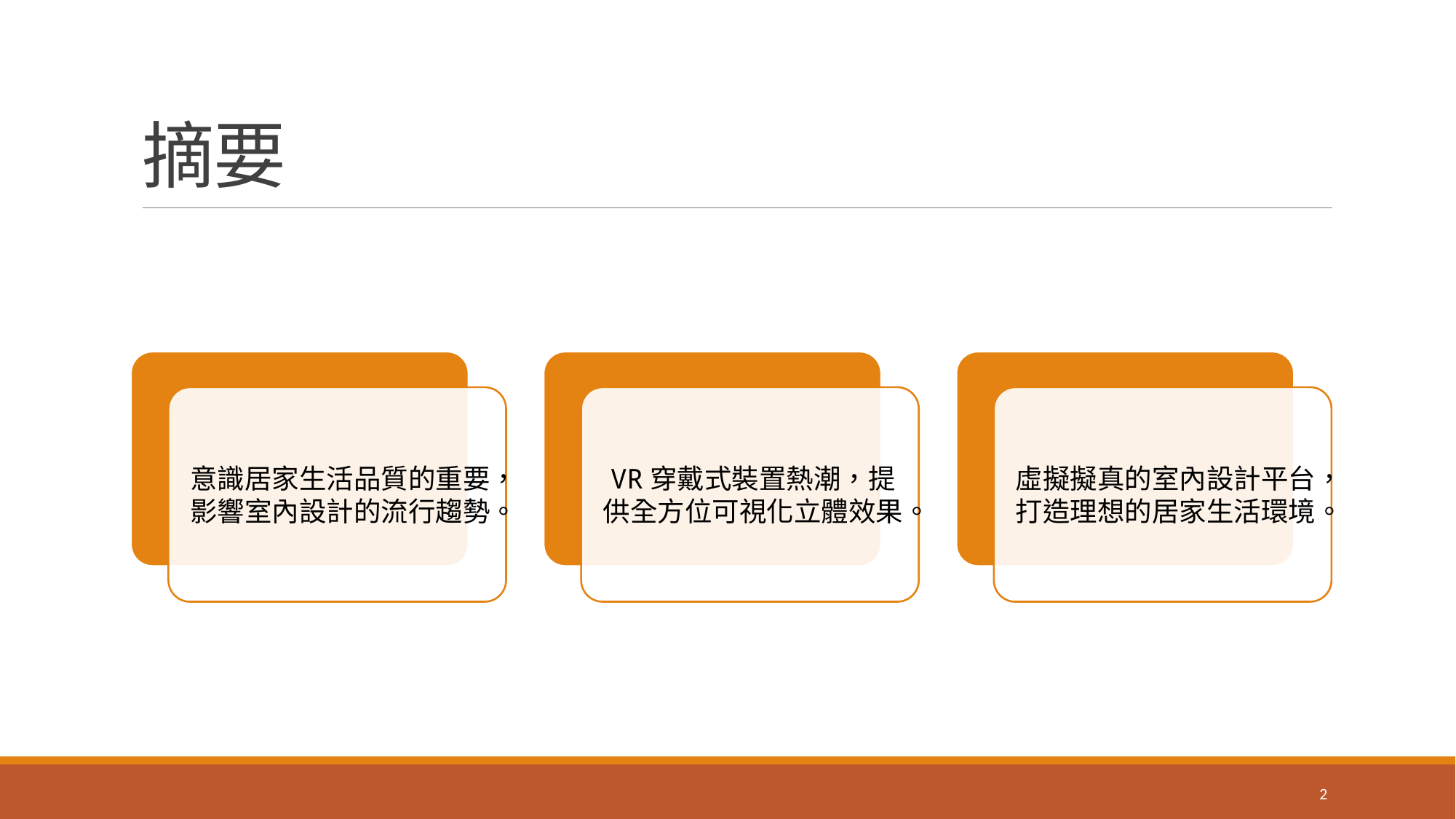

# 摘要
意識居家生活品質的重要，影響室內設計的流行趨勢。
VR穿戴式裝置熱潮，提供全方位可視化立體效果。

虛擬擬真的室內設計平台，打造理想的居家生活環境。

2